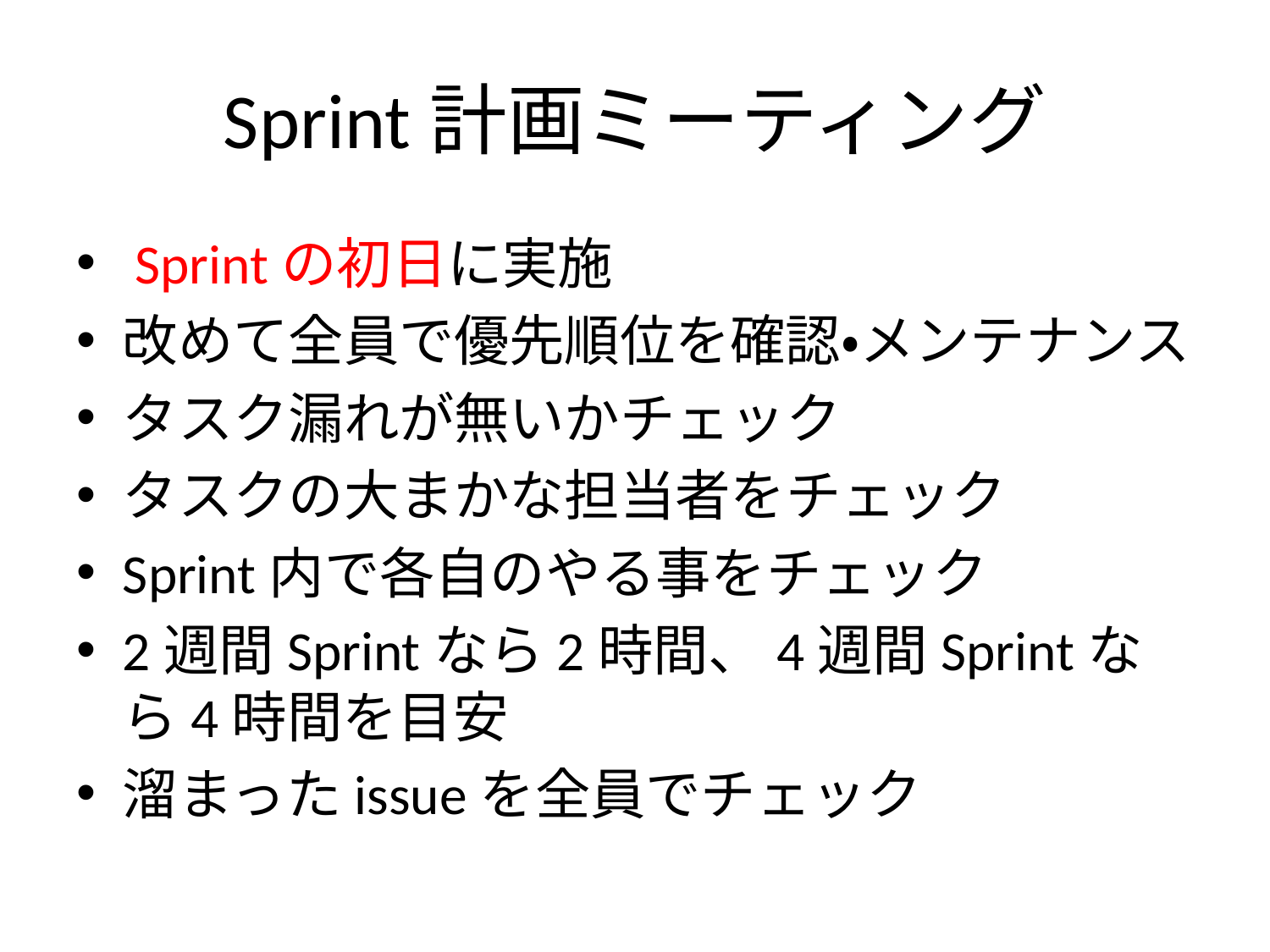

# Sprint計画ミーティング
 Sprintの初日に実施
改めて全員で優先順位を確認・メンテナンス
タスク漏れが無いかチェック
タスクの大まかな担当者をチェック
Sprint内で各自のやる事をチェック
2週間Sprintなら2時間、4週間Sprintなら4時間を目安
溜まったissueを全員でチェック